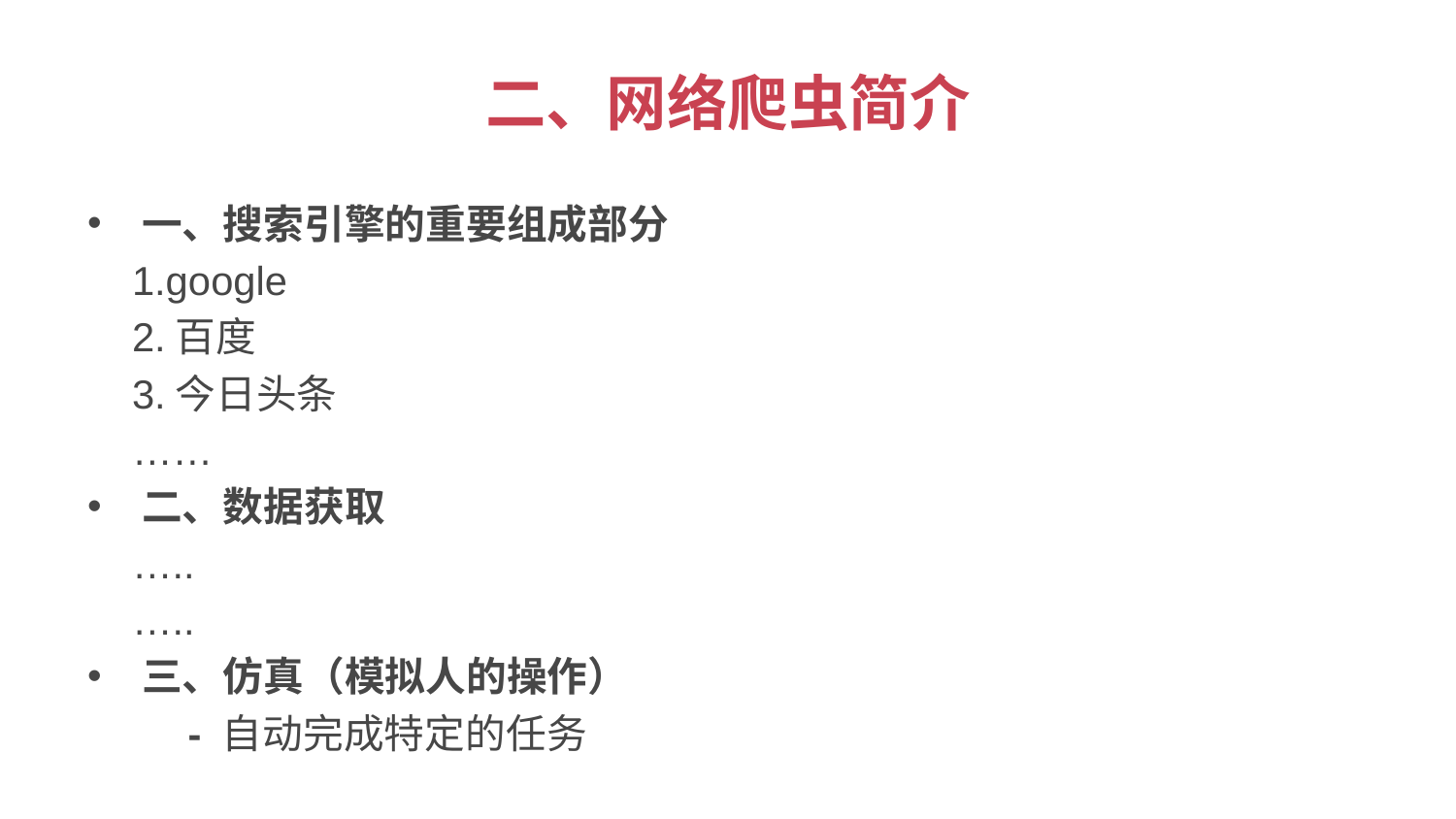

# 二、网络爬虫简介
一、搜索引擎的重要组成部分
    1.google
    2.百度
    3.今日头条
    ……
二、数据获取
    …..
    …..
三、仿真（模拟人的操作）
         - 自动完成特定的任务